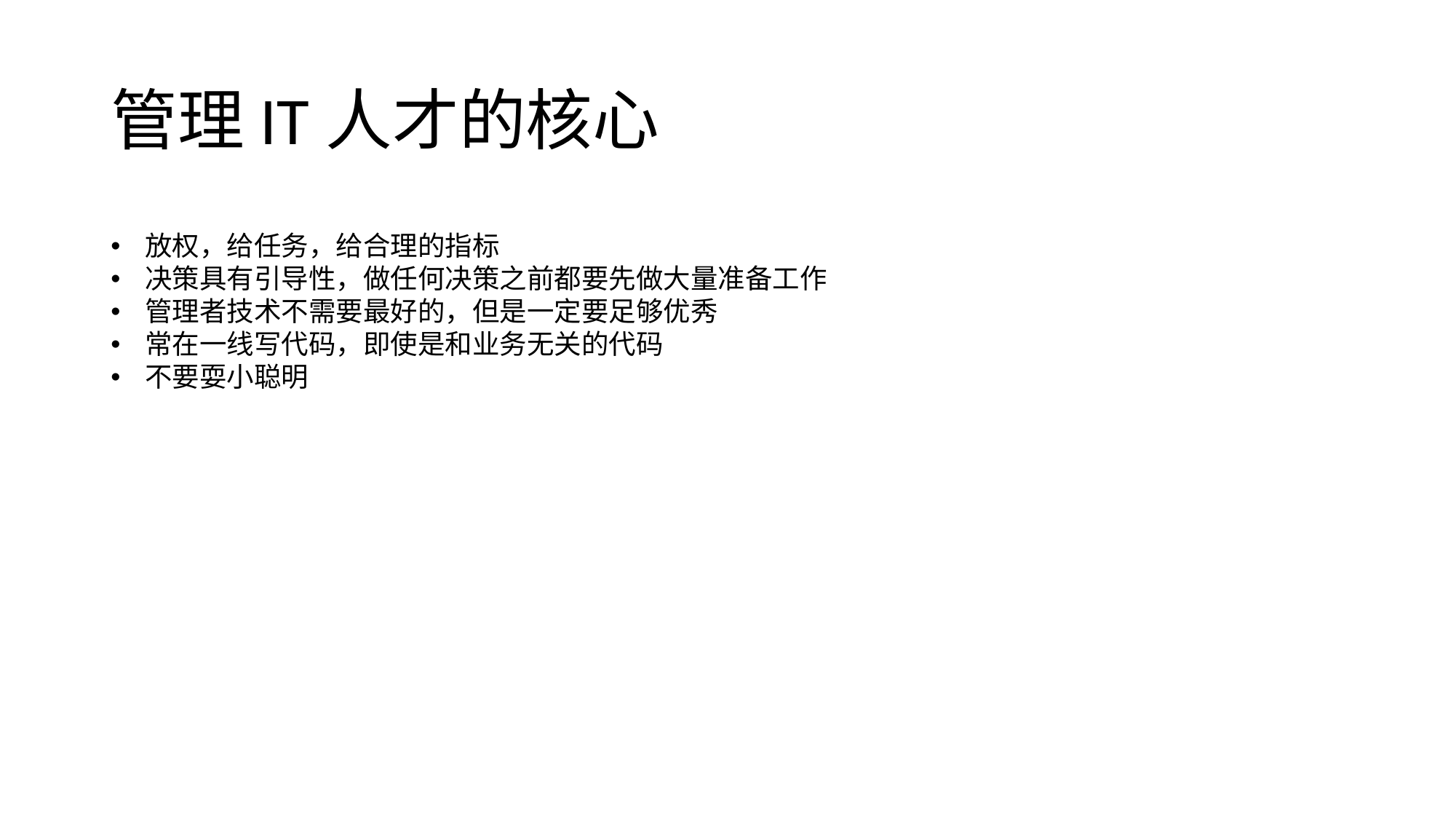

# 管理IT人才的核心
放权，给任务，给合理的指标
决策具有引导性，做任何决策之前都要先做大量准备工作
管理者技术不需要最好的，但是一定要足够优秀
常在一线写代码，即使是和业务无关的代码
不要耍小聪明